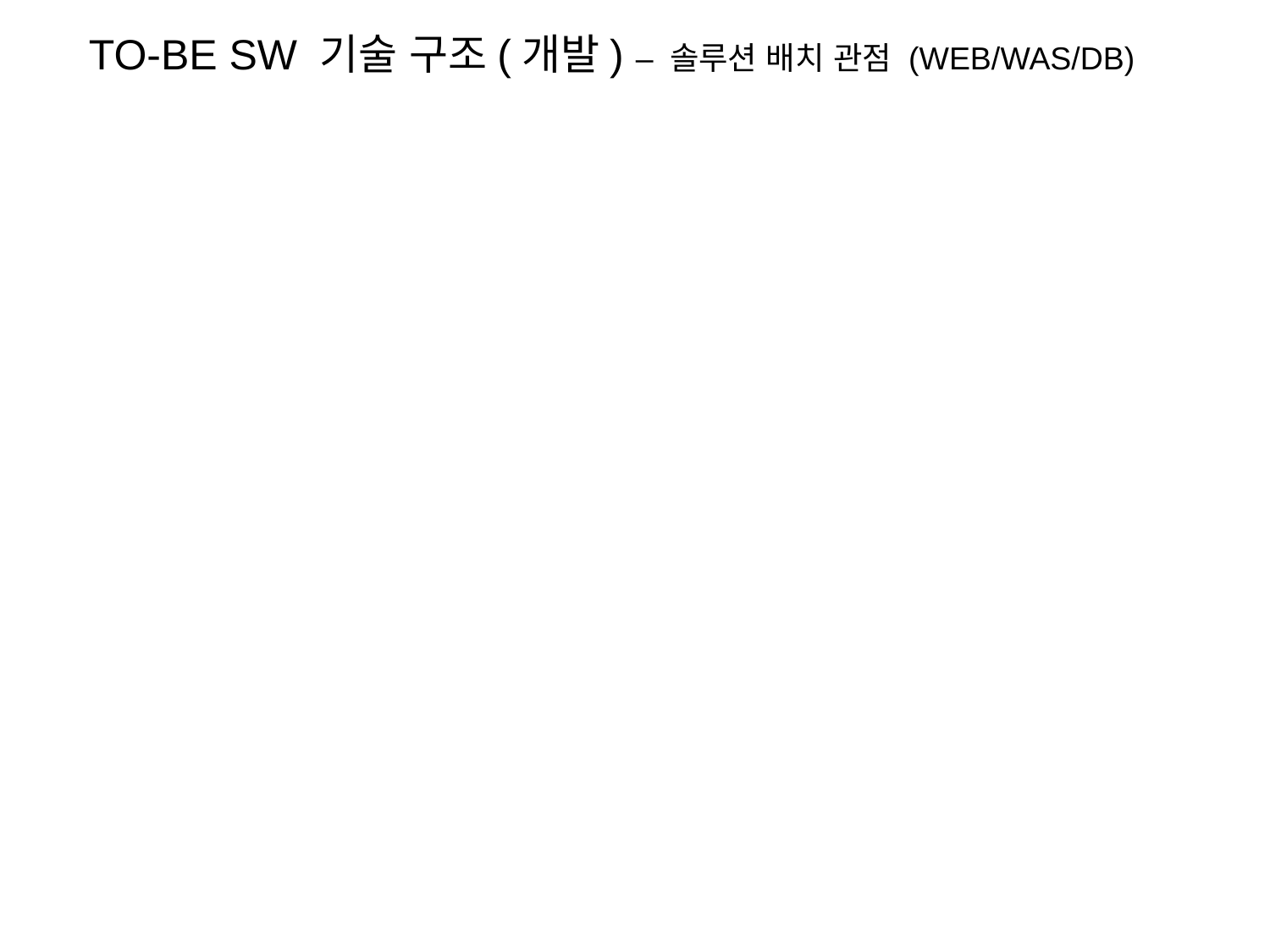

TO-BE SW 기술 구조(개발) – 솔루션 배치 관점 (WEB/WAS/DB)